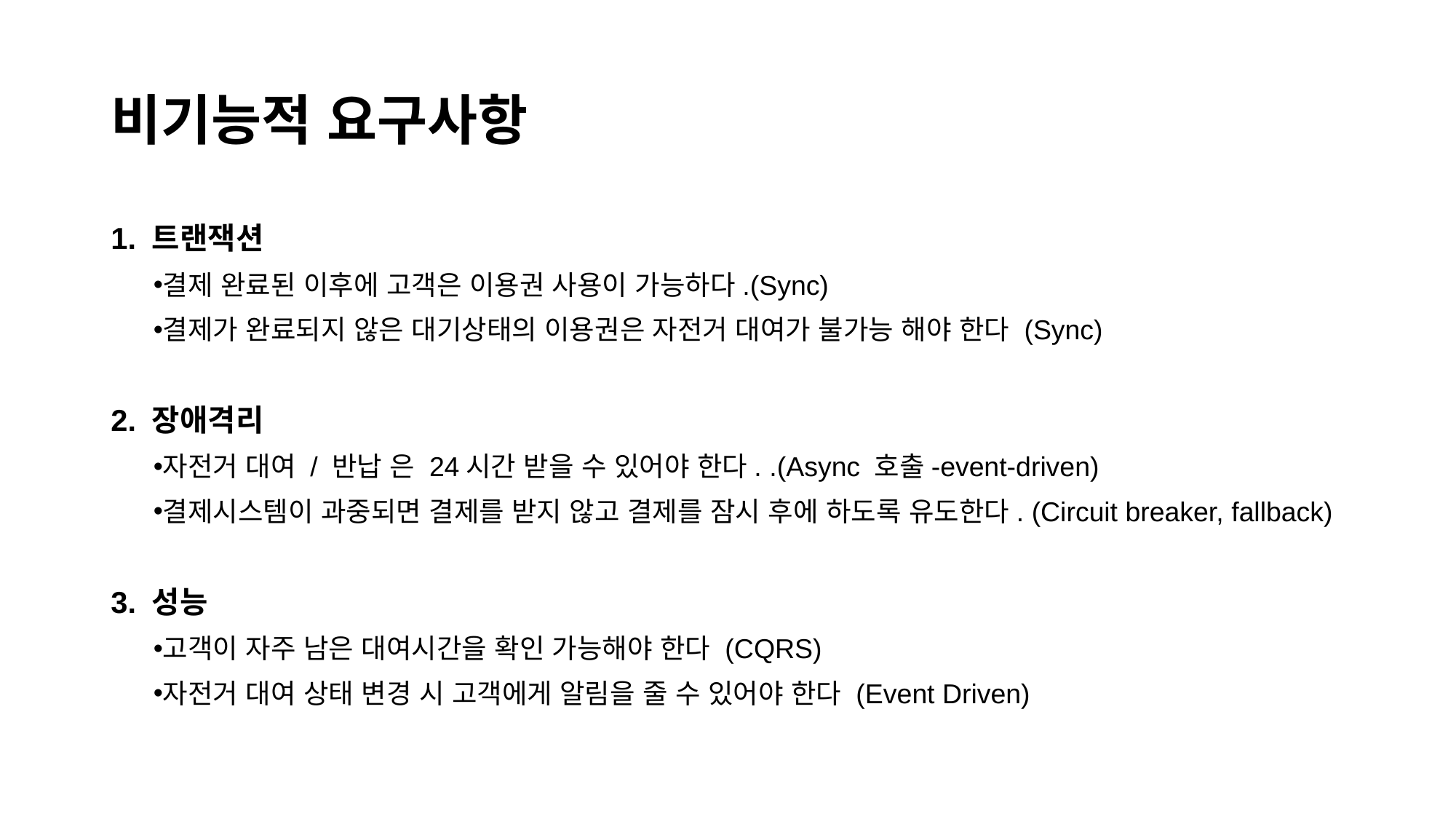

# 비기능적 요구사항
1. 트랜잭션
결제 완료된 이후에 고객은 이용권 사용이 가능하다.(Sync)
결제가 완료되지 않은 대기상태의 이용권은 자전거 대여가 불가능 해야 한다 (Sync)

2. 장애격리
자전거 대여 / 반납 은 24시간 받을 수 있어야 한다. .(Async 호출-event-driven)
결제시스템이 과중되면 결제를 받지 않고 결제를 잠시 후에 하도록 유도한다. (Circuit breaker, fallback)

3. 성능
고객이 자주 남은 대여시간을 확인 가능해야 한다 (CQRS)
자전거 대여 상태 변경 시 고객에게 알림을 줄 수 있어야 한다 (Event Driven)